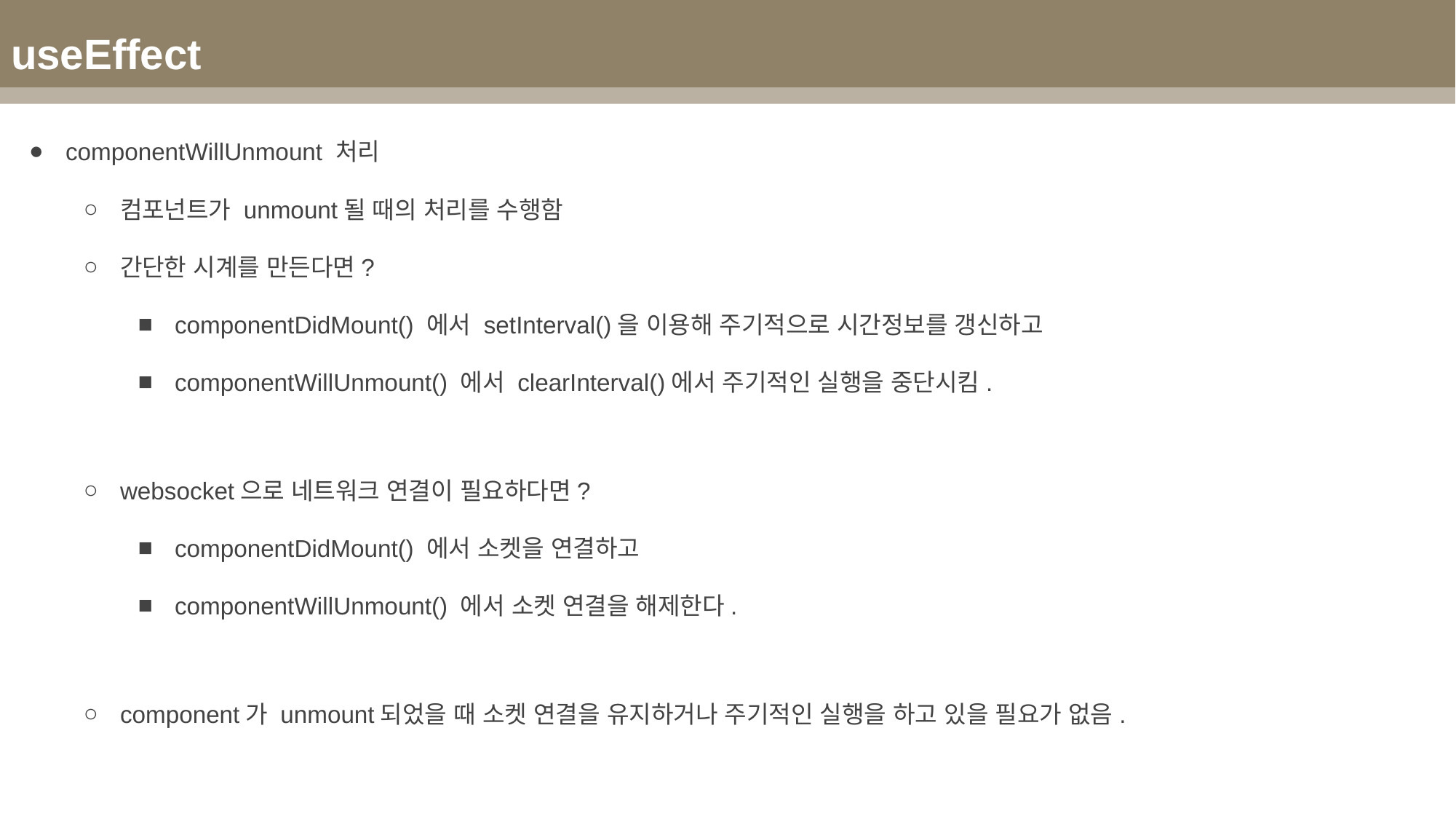

useEffect
componentWillUnmount 처리
컴포넌트가 unmount될 때의 처리를 수행함
간단한 시계를 만든다면?
componentDidMount() 에서 setInterval()을 이용해 주기적으로 시간정보를 갱신하고
componentWillUnmount() 에서 clearInterval()에서 주기적인 실행을 중단시킴.

websocket으로 네트워크 연결이 필요하다면?
componentDidMount() 에서 소켓을 연결하고
componentWillUnmount() 에서 소켓 연결을 해제한다.

component가 unmount되었을 때 소켓 연결을 유지하거나 주기적인 실행을 하고 있을 필요가 없음.